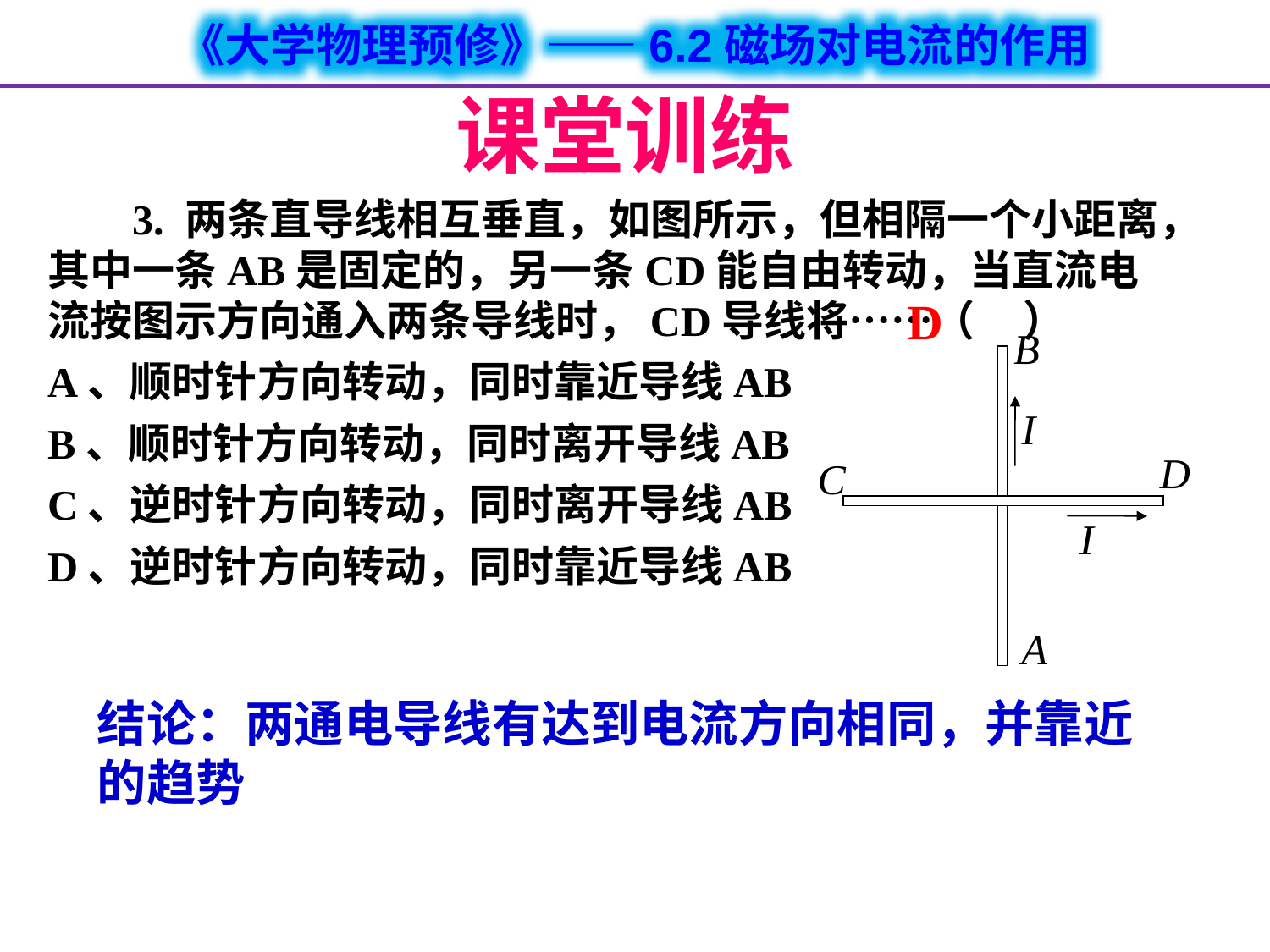

课堂训练
        3. 两条直导线相互垂直，如图所示，但相隔一个小距离，其中一条AB是固定的，另一条CD能自由转动，当直流电流按图示方向通入两条导线时，CD导线将……（     ）
A、顺时针方向转动，同时靠近导线AB
B、顺时针方向转动，同时离开导线AB
C、逆时针方向转动，同时离开导线AB
D、逆时针方向转动，同时靠近导线AB
D
B

I

D
C
I

A
结论：两通电导线有达到电流方向相同，并靠近的趋势